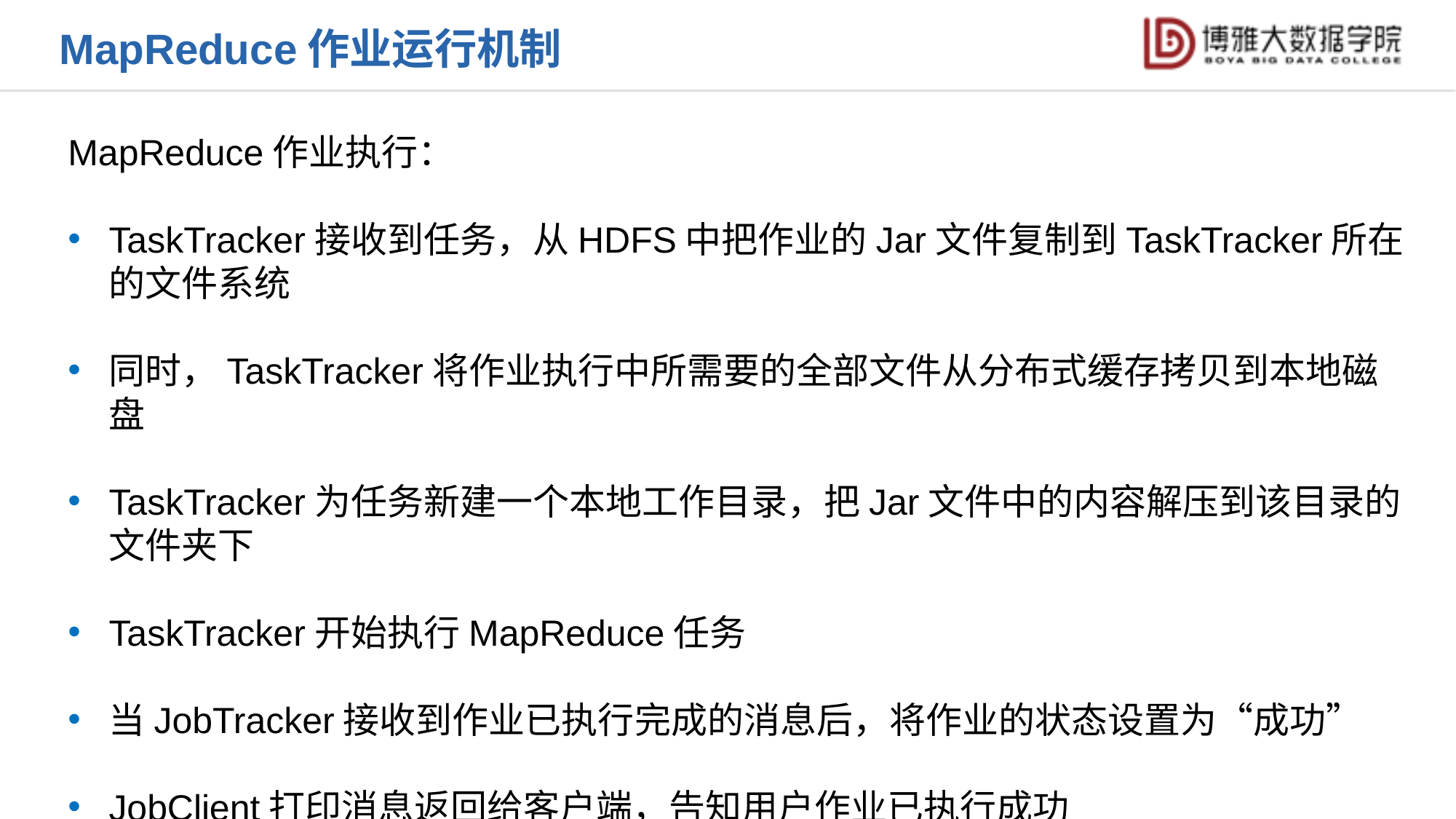

MapReduce作业运行机制

MapReduce作业执行：

TaskTracker接收到任务，从HDFS中把作业的Jar文件复制到TaskTracker所在的文件系统

同时，TaskTracker将作业执行中所需要的全部文件从分布式缓存拷贝到本地磁盘

TaskTracker为任务新建一个本地工作目录，把Jar文件中的内容解压到该目录的文件夹下

TaskTracker开始执行MapReduce任务

当JobTracker接收到作业已执行完成的消息后，将作业的状态设置为“成功”

JobClient打印消息返回给客户端，告知用户作业已执行成功